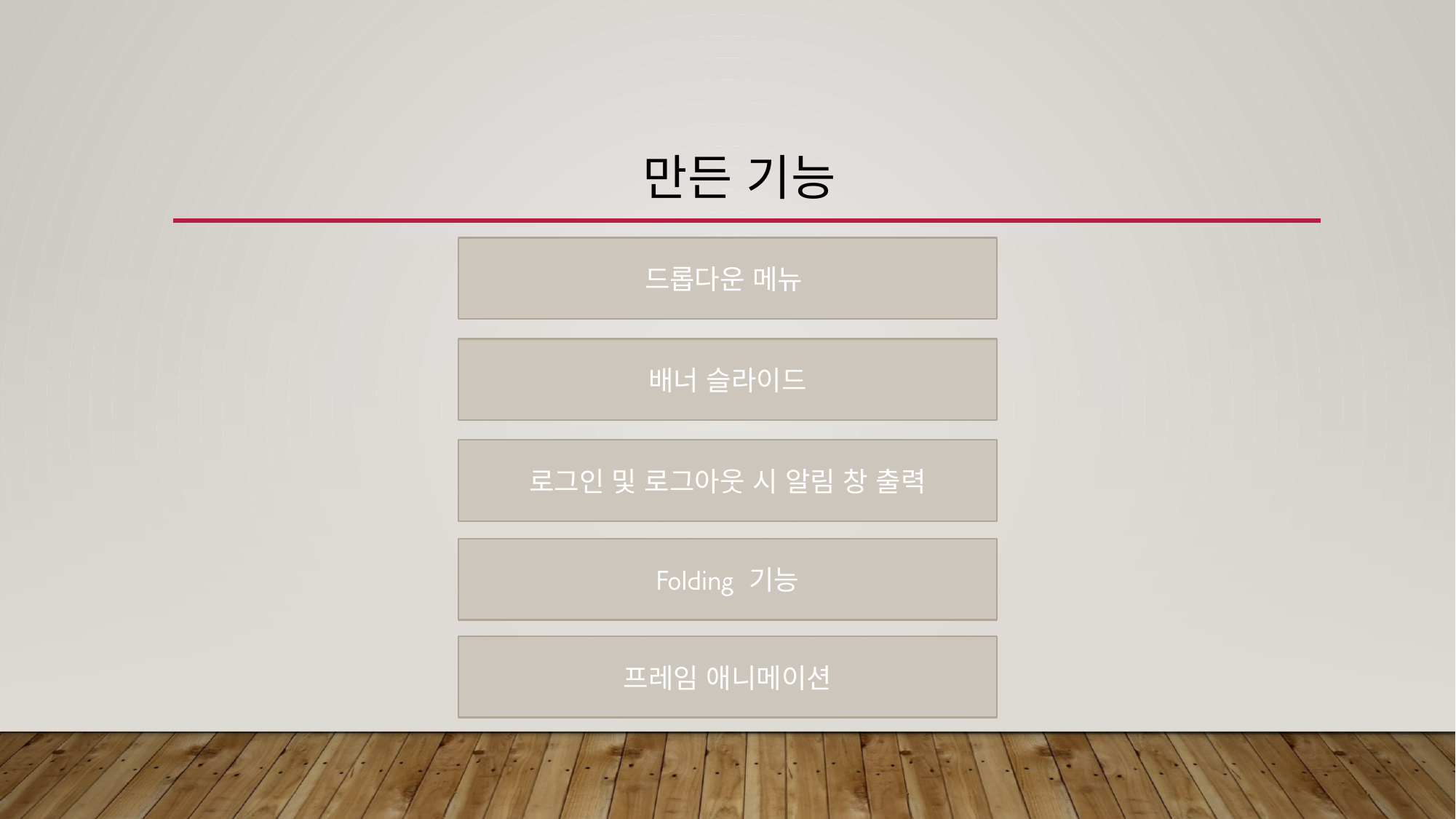

# 만든 기능
드롭다운 메뉴
배너 슬라이드
로그인 및 로그아웃 시 알림 창 출력
Folding 기능
프레임 애니메이션